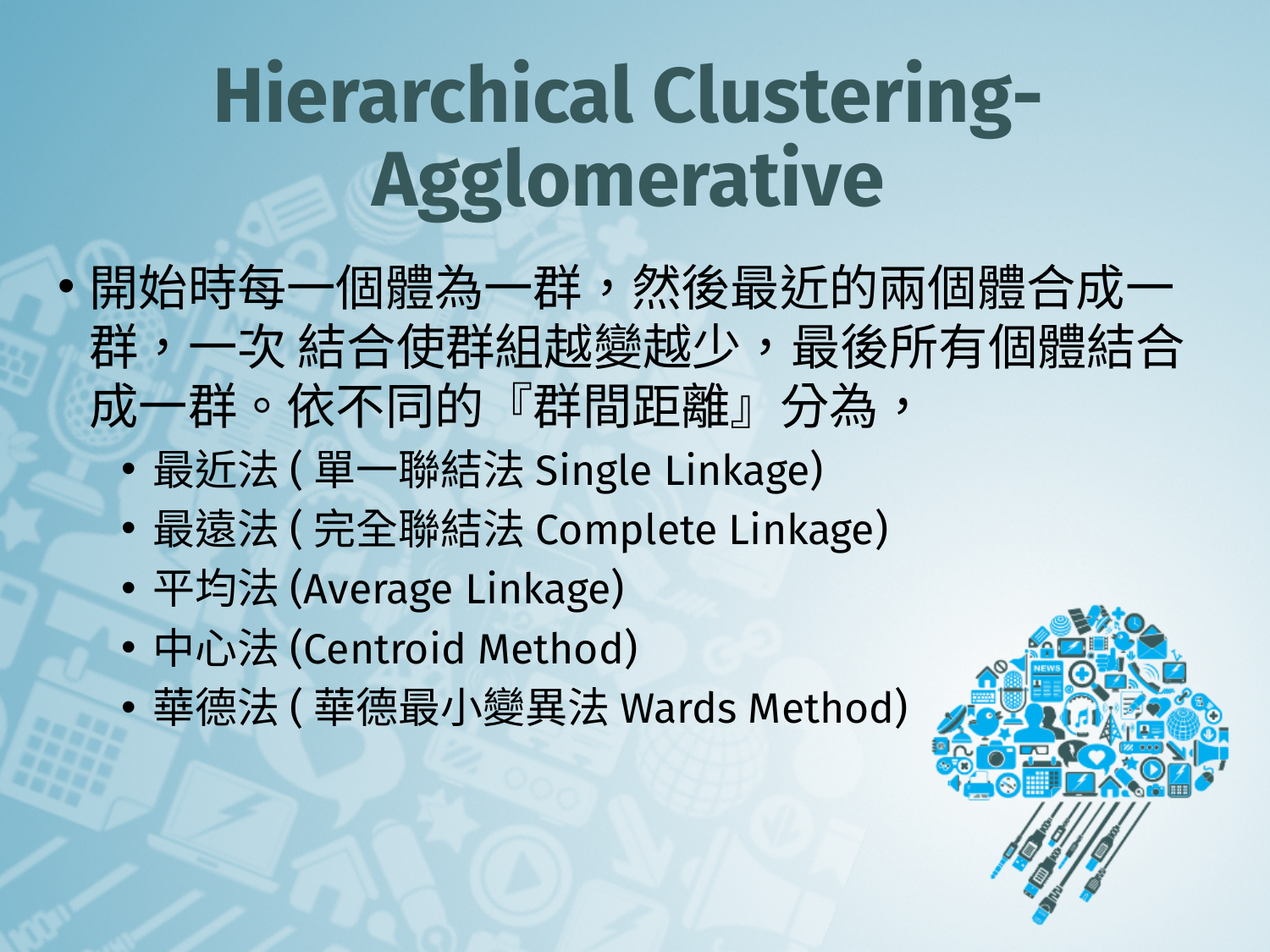

# Hierarchical Clustering- Agglomerative
開始時每一個體為一群，然後最近的兩個體合成一群，一次 結合使群組越變越少，最後所有個體結合成一群。依不同的『群間距離』分為，
最近法(單一聯結法Single Linkage)
最遠法(完全聯結法Complete Linkage)
平均法(Average Linkage)
中心法(Centroid Method)
華德法(華德最小變異法Wards Method)